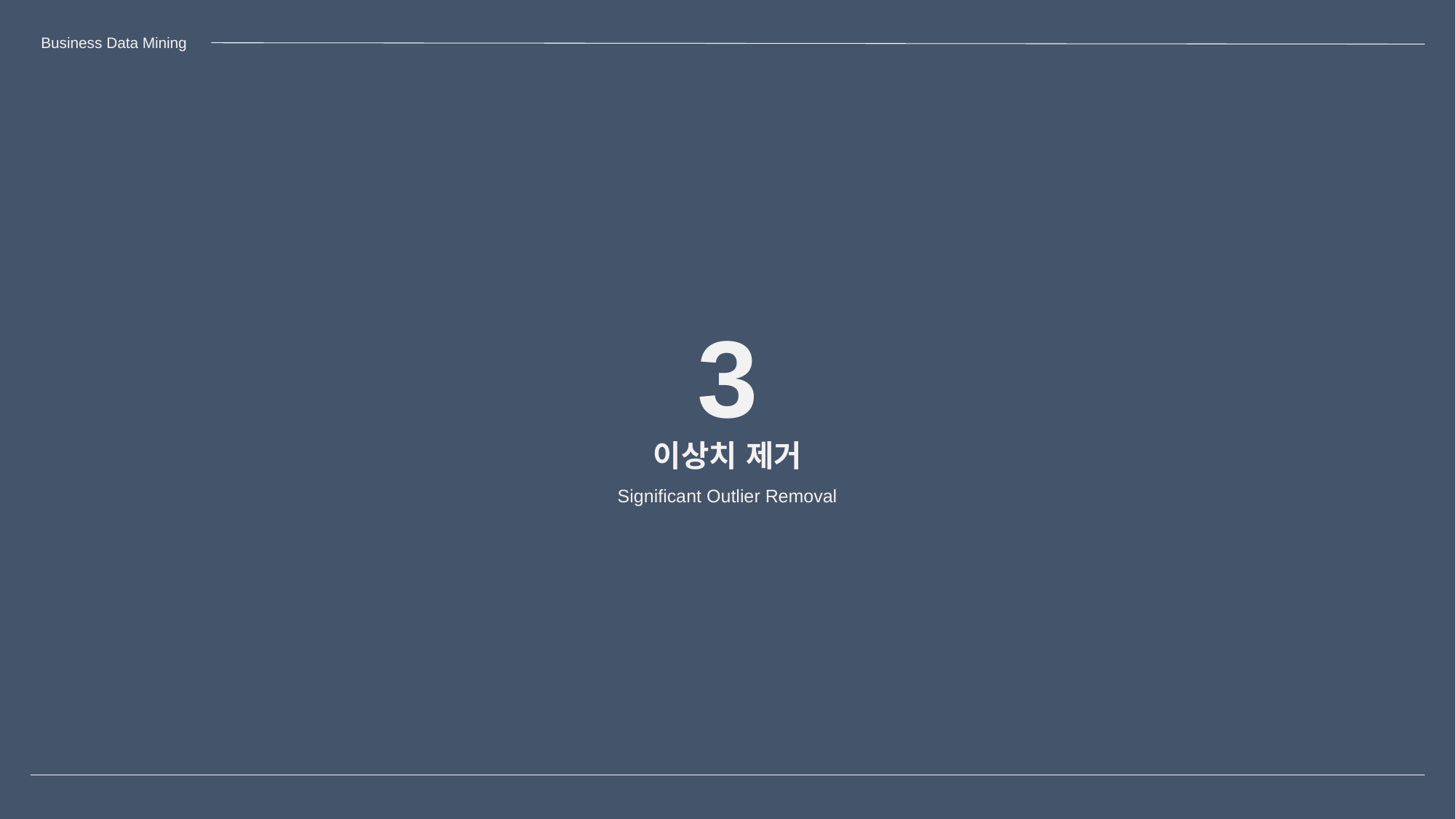

Business Data Mining
3
이상치 제거
Significant Outlier Removal